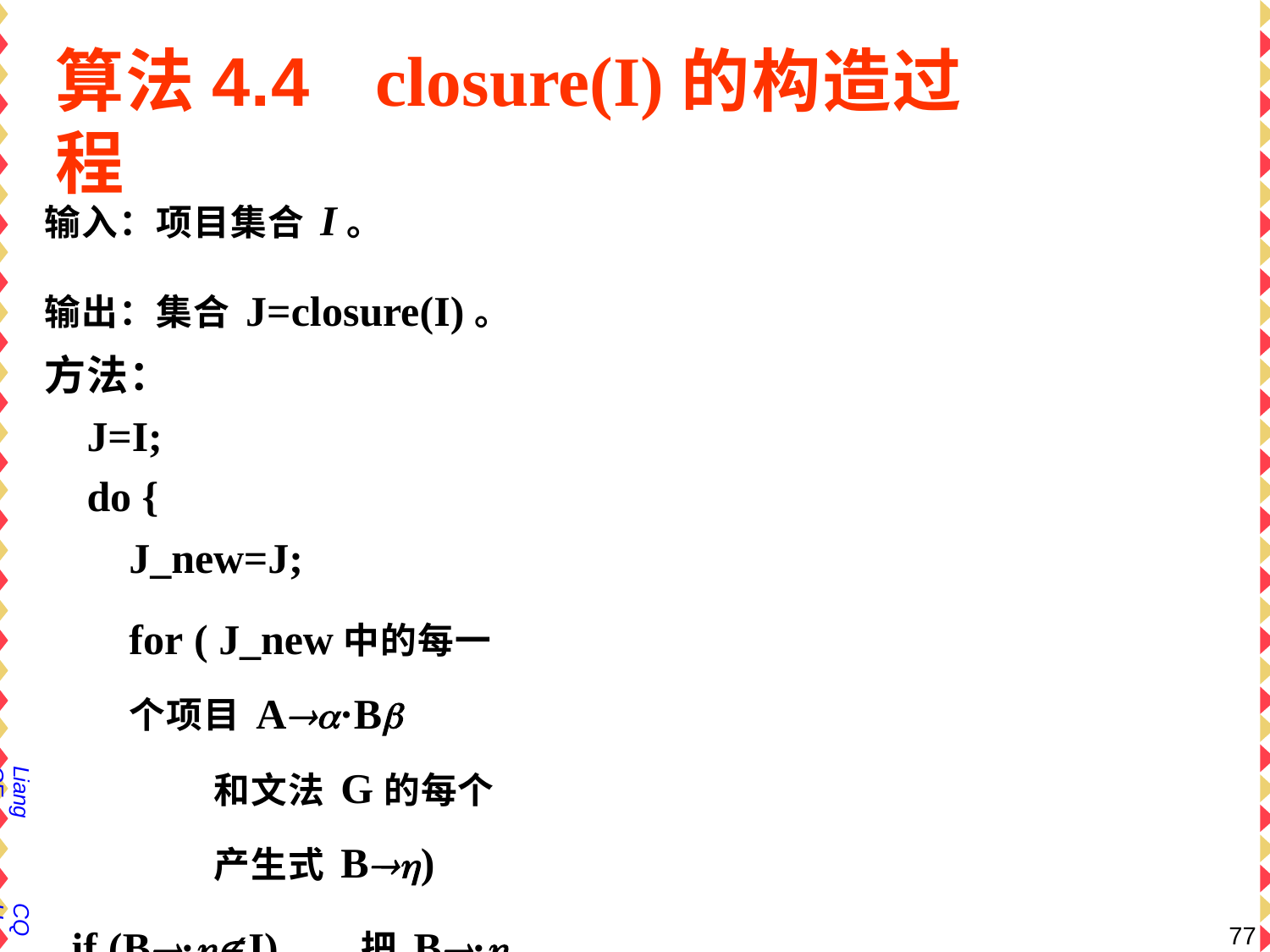

# 算法4.4	closure(I)的构造过程
输入：项目集合I。
输出：集合J=closure(I)。 方法：
J=I;
do {
J_new=J;
for ( J_new中的每一个项目A→α·Bβ
和文法G的每个产生式B→η)
if (B→·η∉J)	把B→·η加入J;
} while (J_new!=J).
Liang GE
CQU
77